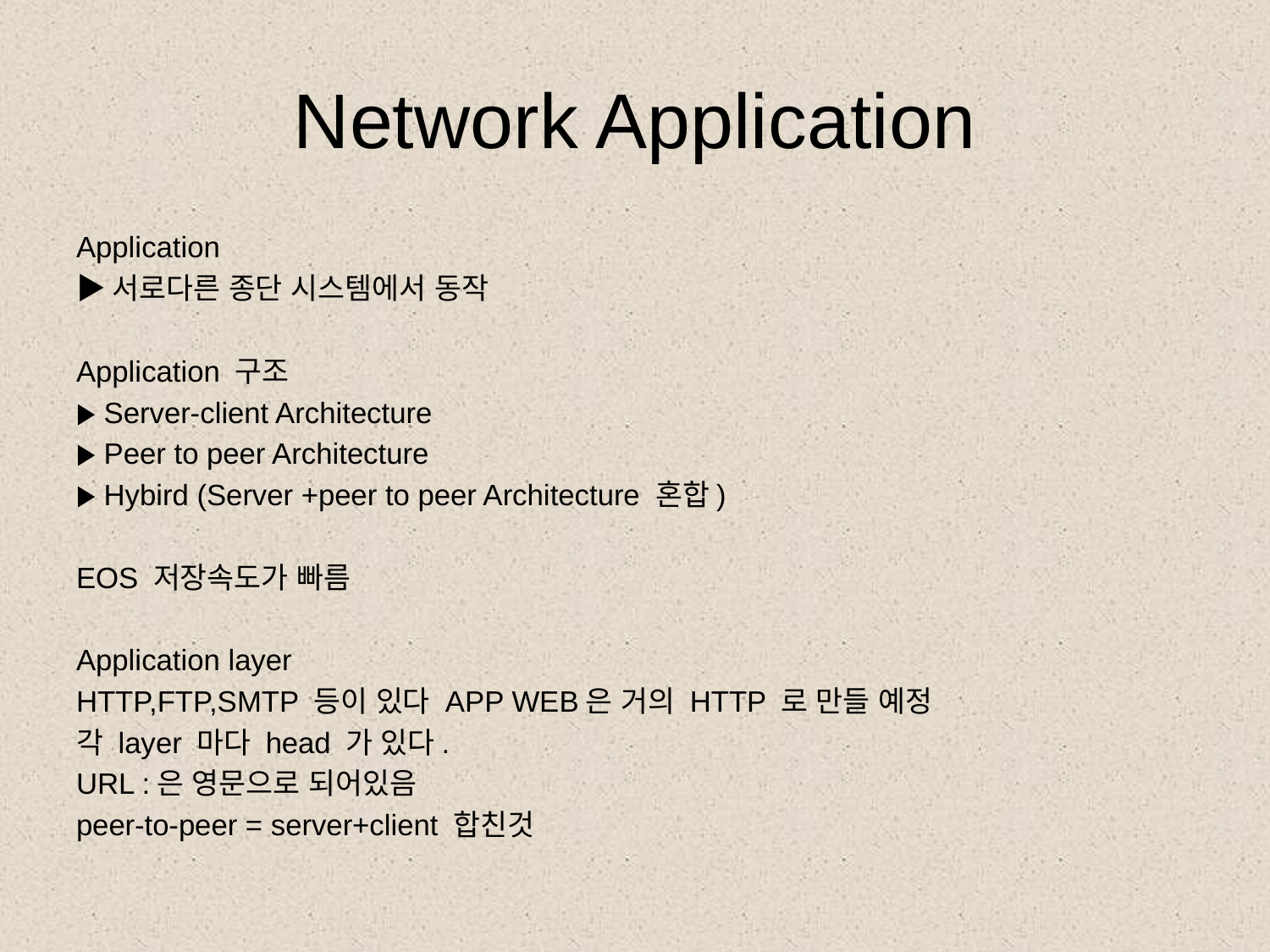

# Network Application
Application
▶서로다른 종단 시스템에서 동작

Application 구조
▶ Server-client Architecture
▶ Peer to peer Architecture
▶ Hybird (Server +peer to peer Architecture 혼합)

EOS 저장속도가 빠름

Application layer
HTTP,FTP,SMTP 등이 있다 APP WEB은 거의 HTTP 로 만들 예정
각 layer 마다 head 가 있다.
URL :은 영문으로 되어있음
peer-to-peer = server+client 합친것